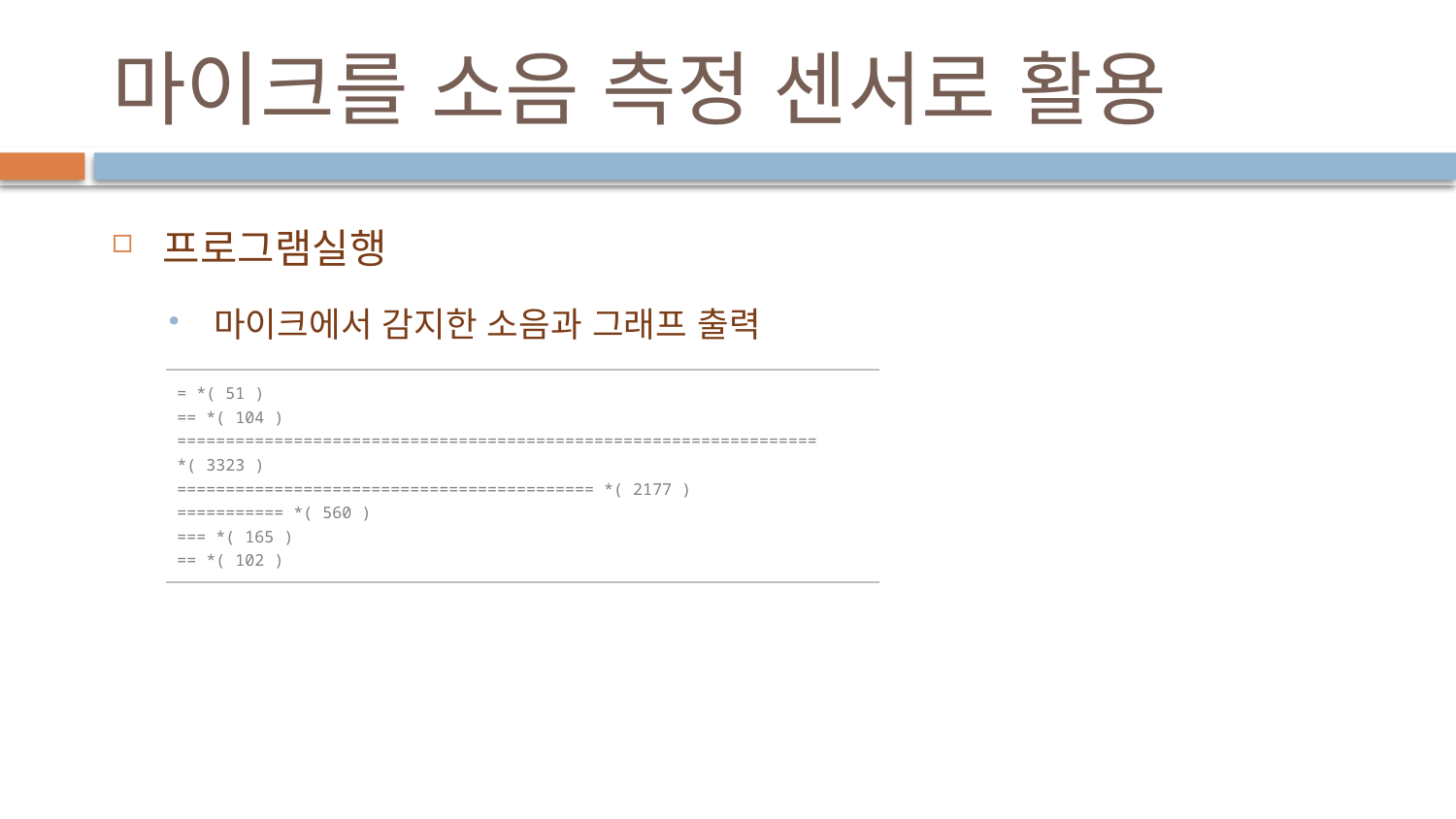

# 마이크를 소음 측정 센서로 활용
프로그램실행
마이크에서 감지한 소음과 그래프 출력
| = \*( 51 ) == \*( 104 ) ================================================================== \*( 3323 ) =========================================== \*( 2177 ) =========== \*( 560 ) === \*( 165 ) == \*( 102 ) |
| --- |